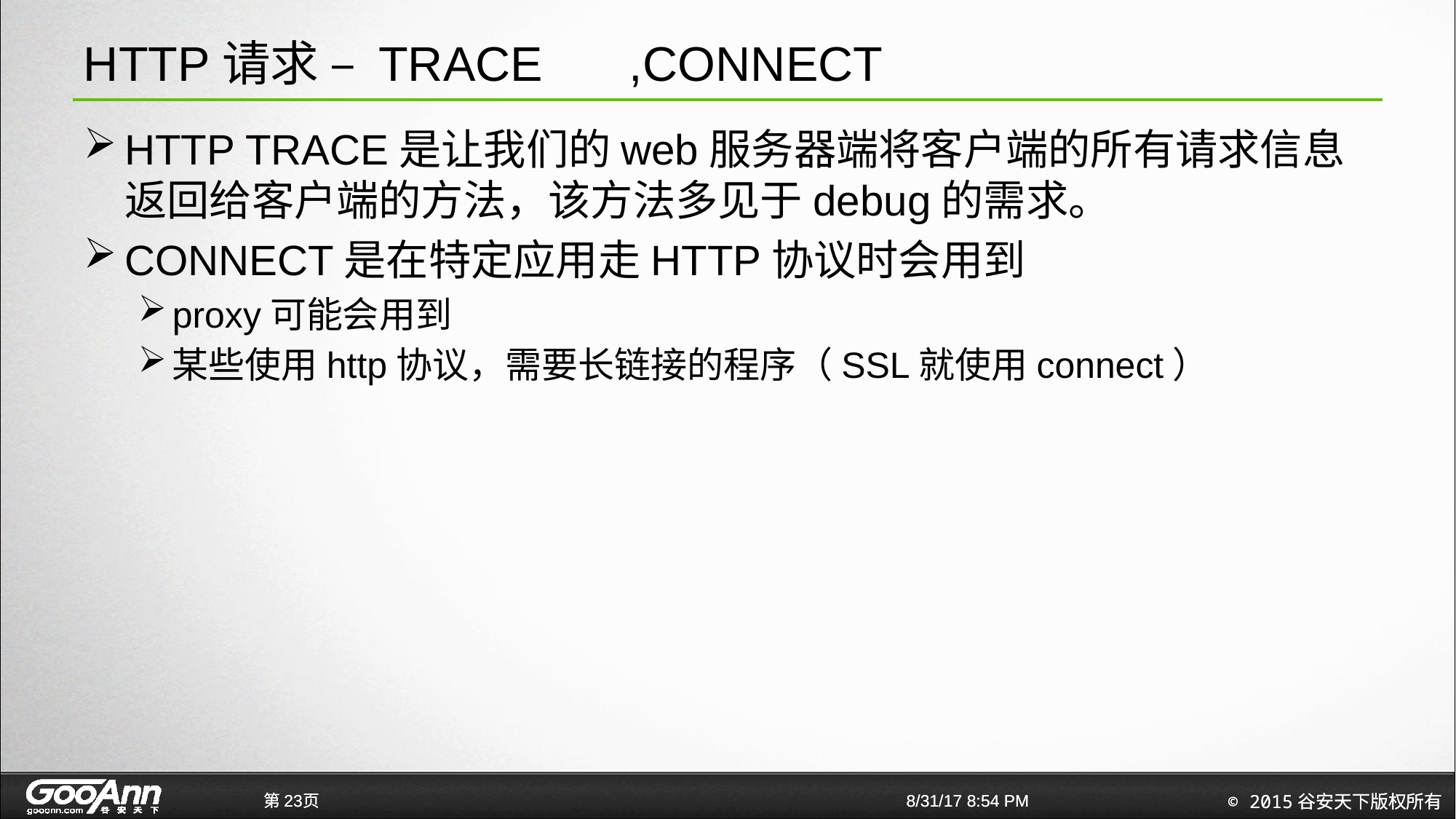

# HTTP请求 – TRACE	,CONNECT
HTTP TRACE是让我们的web服务器端将客户端的所有请求信息返回给客户端的方法，该方法多见于debug的需求。
CONNECT是在特定应用走HTTP协议时会用到
proxy可能会用到
某些使用http协议，需要长链接的程序（SSL就使用connect）